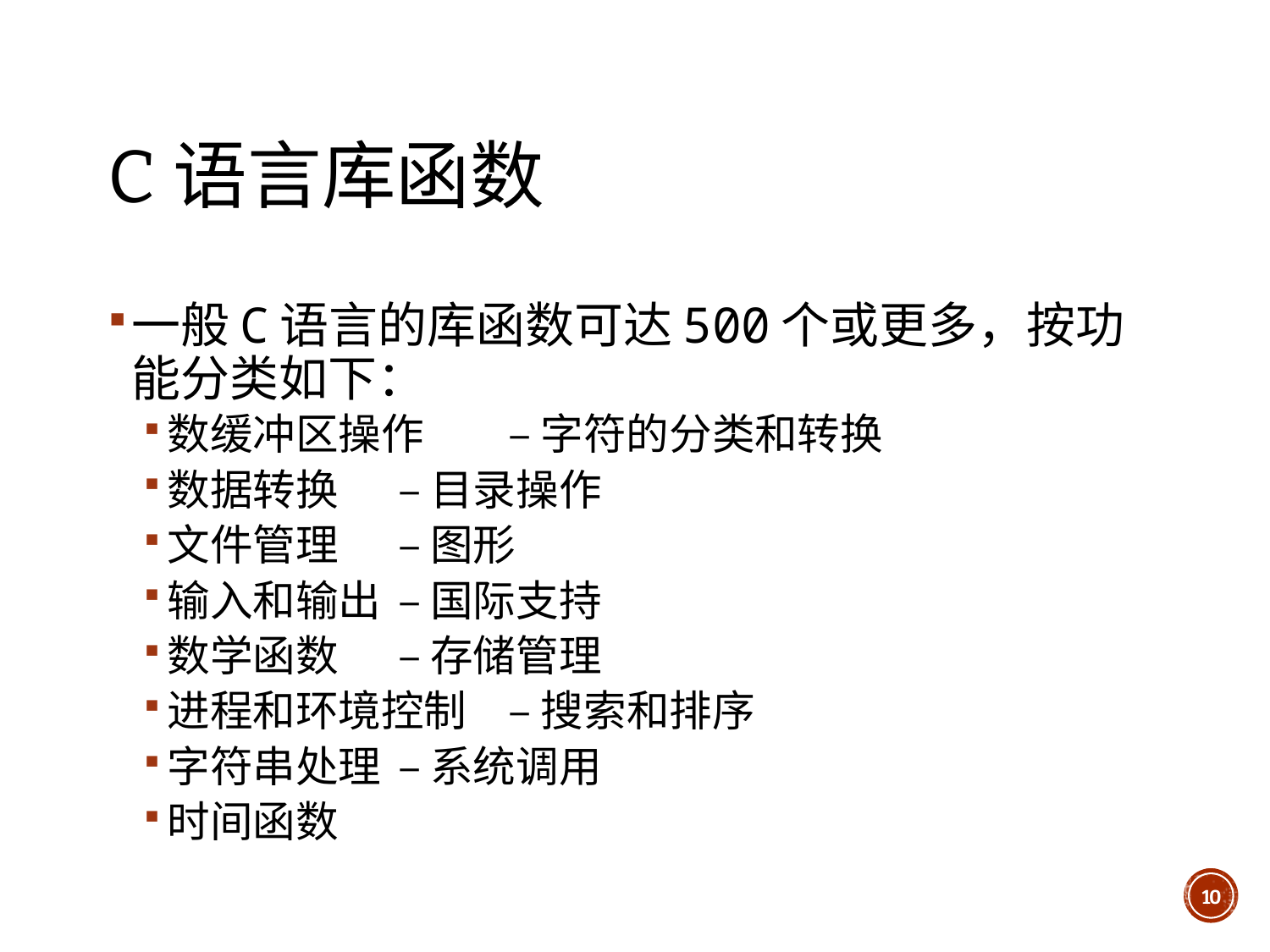

# C语言库函数
一般C语言的库函数可达500个或更多，按功能分类如下：
数缓冲区操作	 – 字符的分类和转换
数据转换		 – 目录操作
文件管理		 – 图形
输入和输出		 – 国际支持
数学函数		 – 存储管理
进程和环境控制	 – 搜索和排序
字符串处理		 – 系统调用
时间函数

10